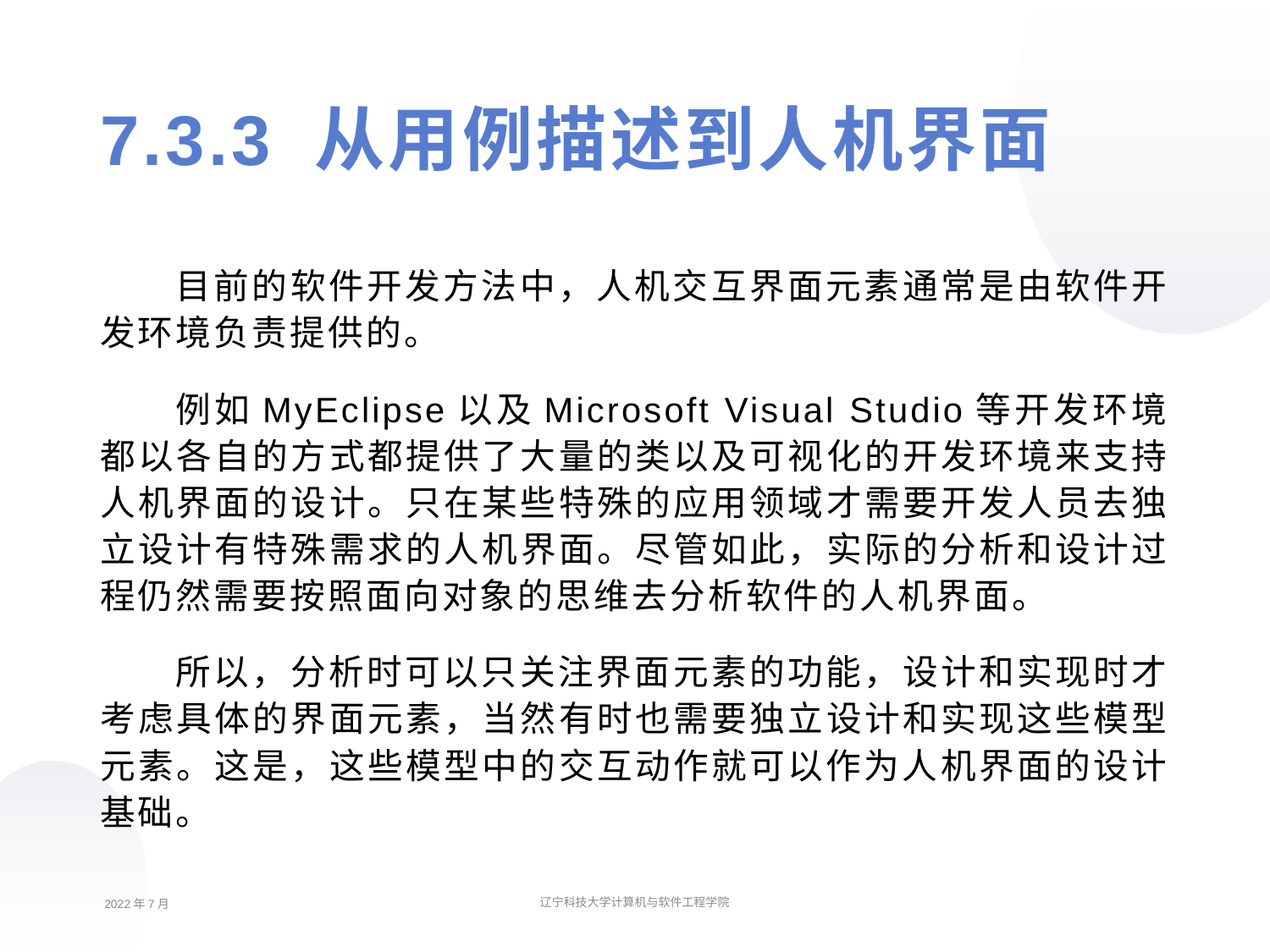

7.3.3 从用例描述到人机界面
目前的软件开发方法中，人机交互界面元素通常是由软件开发环境负责提供的。
例如MyEclipse以及Microsoft Visual Studio等开发环境都以各自的方式都提供了大量的类以及可视化的开发环境来支持人机界面的设计。只在某些特殊的应用领域才需要开发人员去独立设计有特殊需求的人机界面。尽管如此，实际的分析和设计过程仍然需要按照面向对象的思维去分析软件的人机界面。
所以，分析时可以只关注界面元素的功能，设计和实现时才考虑具体的界面元素，当然有时也需要独立设计和实现这些模型元素。这是，这些模型中的交互动作就可以作为人机界面的设计基础。

2022年7月
辽宁科技大学计算机与软件工程学院
78